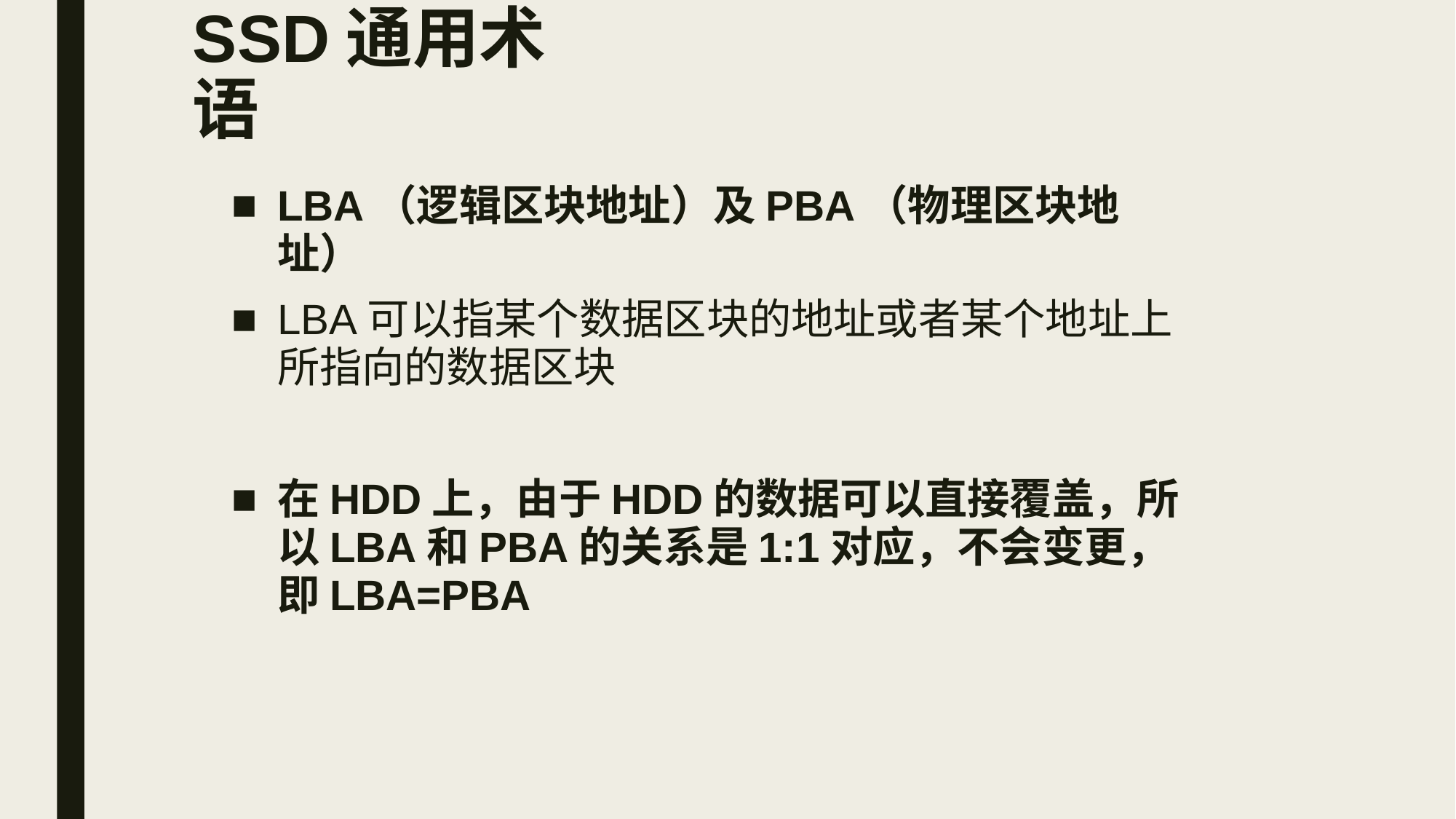

# SSD通用术语
LBA（逻辑区块地址）及PBA（物理区块地址）
LBA可以指某个数据区块的地址或者某个地址上所指向的数据区块

在HDD上，由于HDD的数据可以直接覆盖，所以LBA和PBA的关系是1:1对应，不会变更，即LBA=PBA